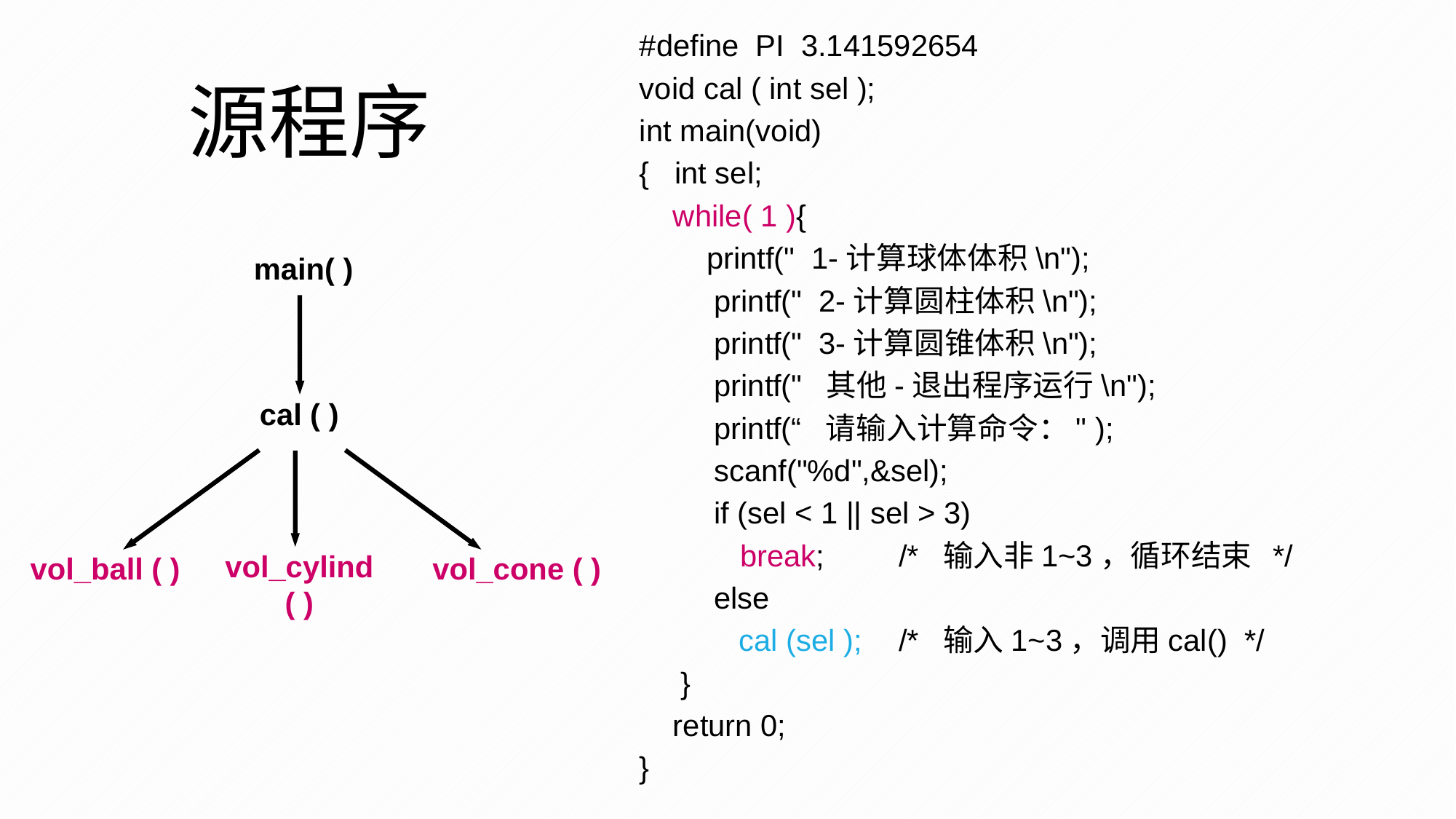

#define  PI  3.141592654
void cal ( int sel );
int main(void)
{   int sel;
    while( 1 ){
        printf("  1-计算球体体积\n");
	    printf("  2-计算圆柱体积\n");
	    printf("  3-计算圆锥体积\n");
	    printf("  其他-退出程序运行\n");
	    printf(“  请输入计算命令：" );
	    scanf("%d",&sel);
	    if (sel < 1 || sel > 3)
            break;     	/*  输入非1~3，循环结束  */
	    else
	       cal (sel );	/*  输入1~3，调用cal()  */
	}
    return 0;
}
源程序
main( )

cal ( )

vol_cylind ( )
vol_ball ( )
vol_cone ( )